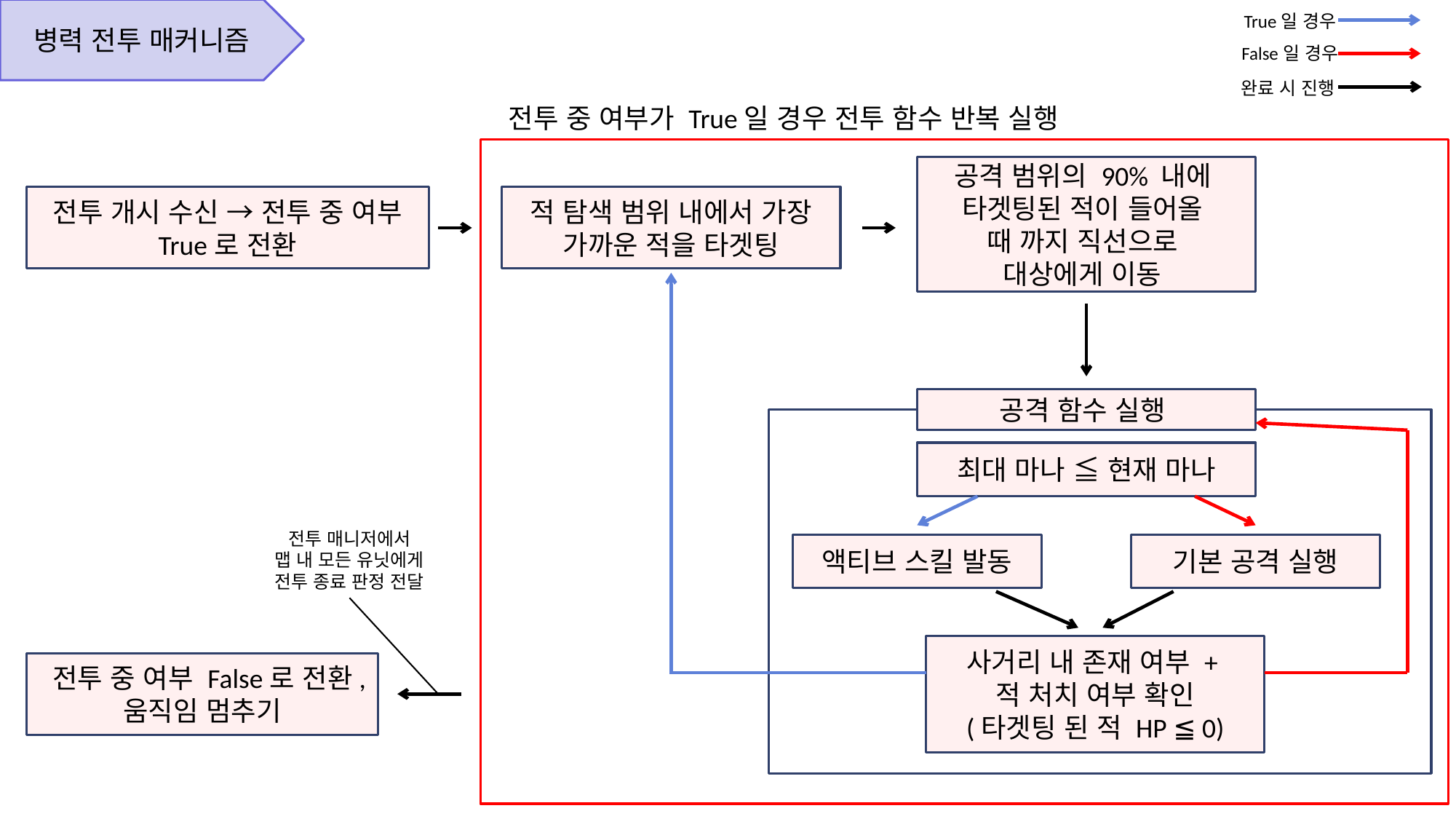

병력 전투 매커니즘
True일 경우
False일 경우
완료 시 진행
전투 중 여부가 True일 경우 전투 함수 반복 실행

공격 범위의 90% 내에
타겟팅된 적이 들어올
때 까지 직선으로
대상에게 이동
전투 개시 수신 → 전투 중 여부
True로 전환
적 탐색 범위 내에서 가장 가까운 적을 타겟팅
공격 함수 실행

최대 마나 ≦ 현재 마나
전투 매니저에서
맵 내 모든 유닛에게
전투 종료 판정 전달
액티브 스킬 발동
기본 공격 실행
사거리 내 존재 여부 +
적 처치 여부 확인
(타겟팅 된 적 HP ≦ 0)
 전투 중 여부 False로 전환,
움직임 멈추기